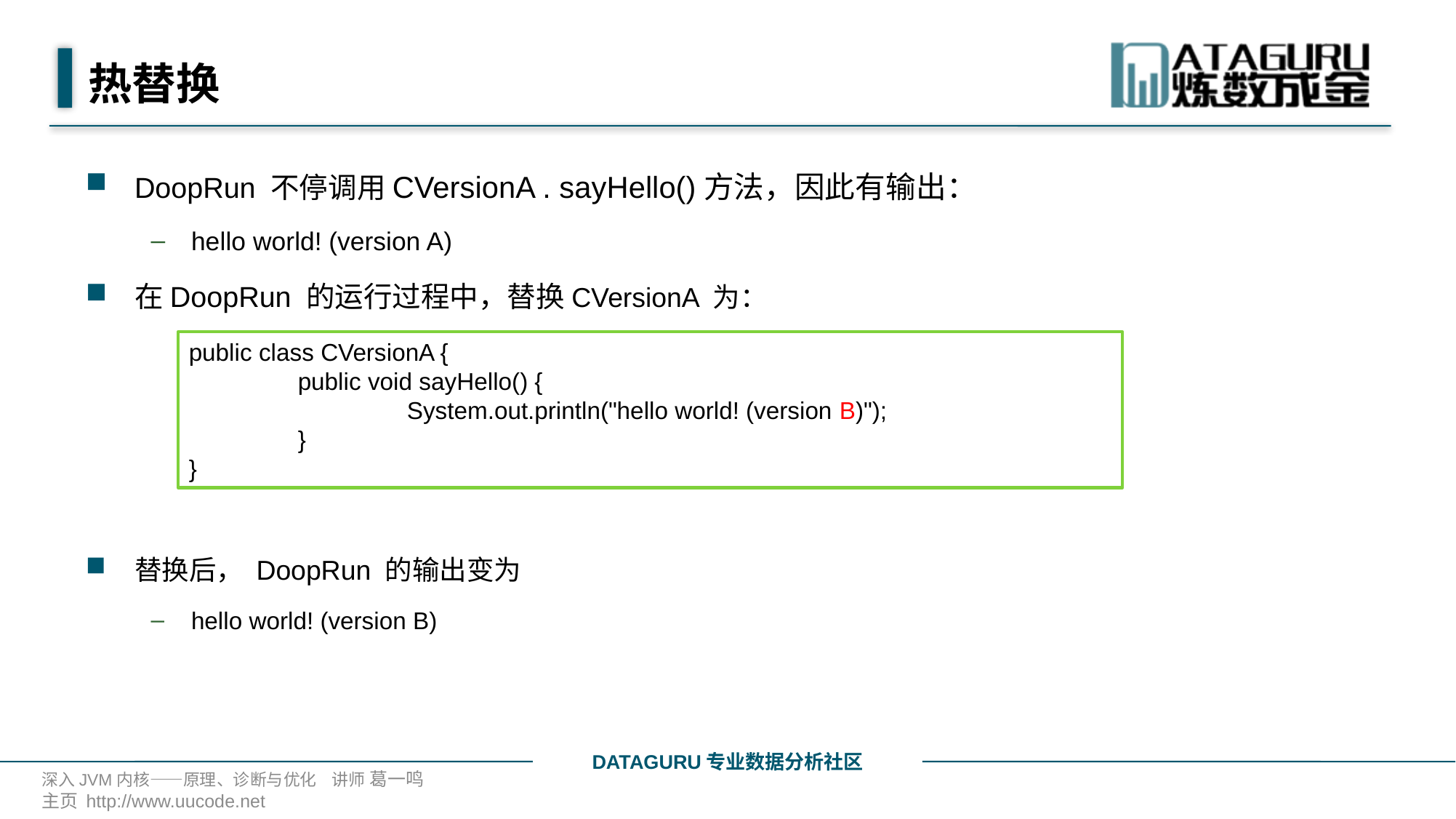

# 热替换
DoopRun 不停调用CVersionA . sayHello()方法，因此有输出：
hello world! (version A)
在DoopRun 的运行过程中，替换CVersionA 为：

替换后， DoopRun 的输出变为
hello world! (version B)

public class CVersionA {
	public void sayHello() {
		System.out.println("hello world! (version B)");
	}
}